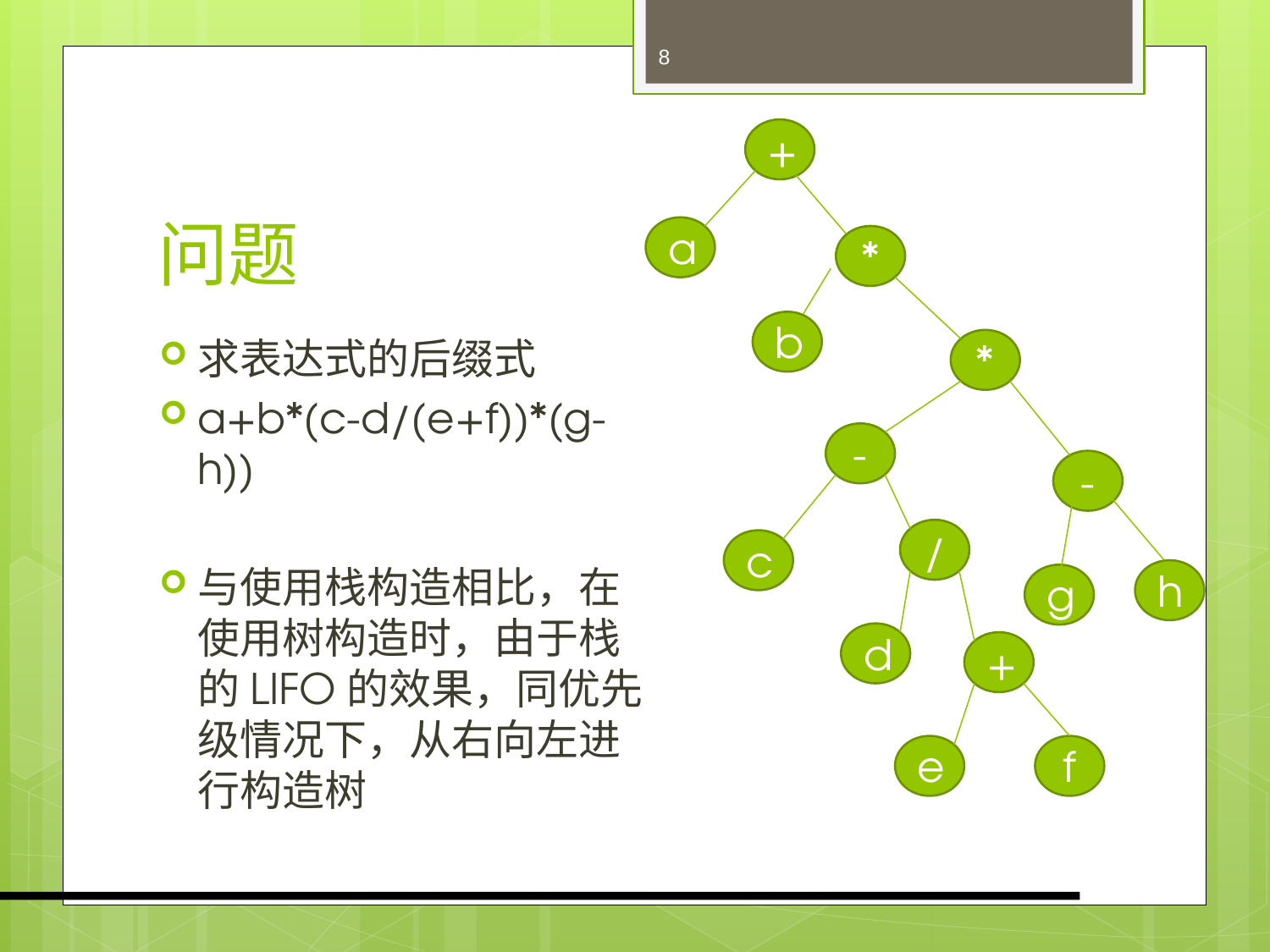

8
+
# 问题
a
*
b
求表达式的后缀式
a+b*(c-d/(e+f))*(g-h))

与使用栈构造相比，在使用树构造时，由于栈的LIFO的效果，同优先级情况下，从右向左进行构造树
*
-
-
/
c
h
g
d
+
e
f